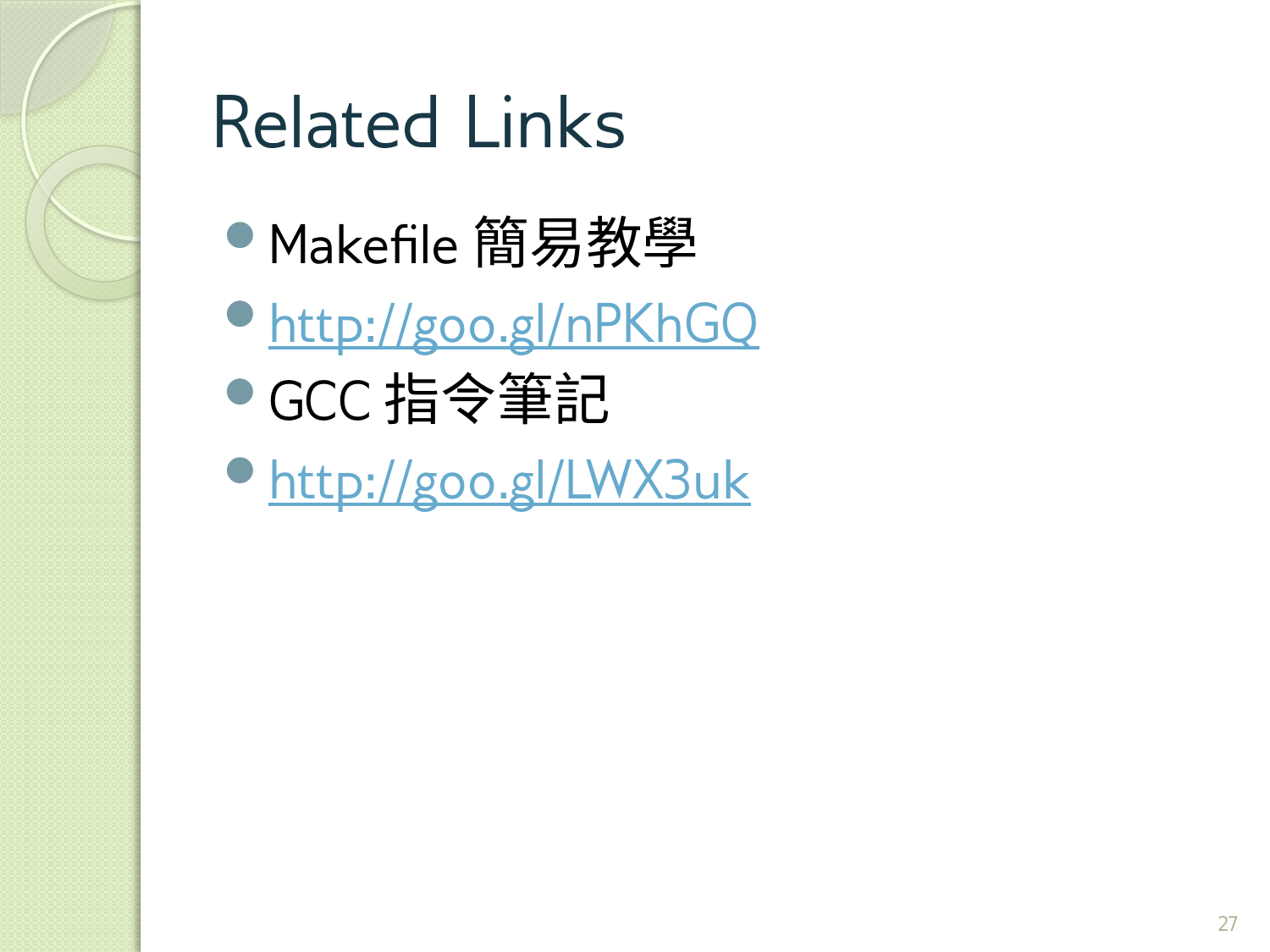

# Related Links
Makefile簡易教學
http://goo.gl/nPKhGQ
GCC指令筆記
http://goo.gl/LWX3uk

27